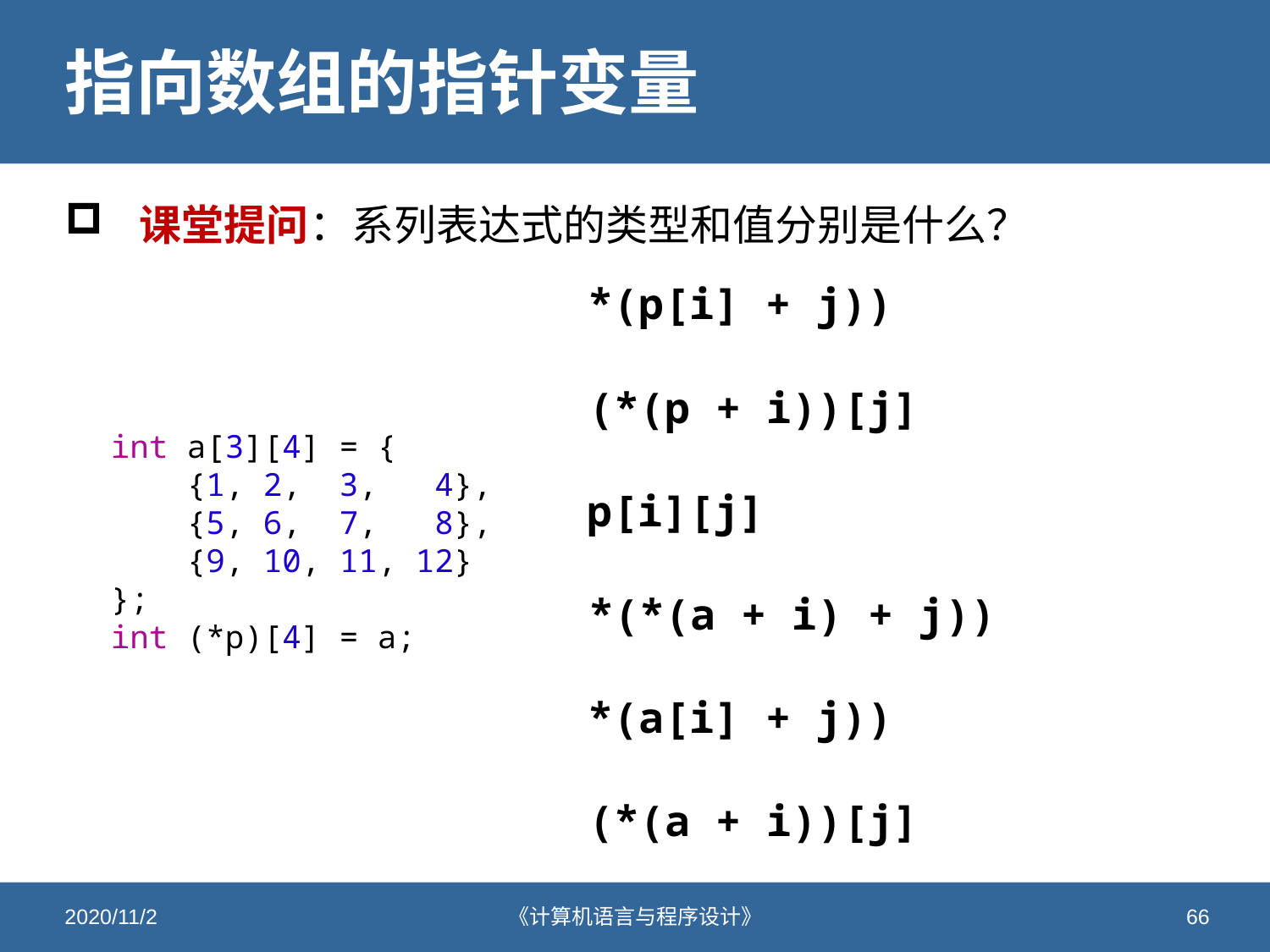

# 指向数组的指针变量
课堂提问：系列表达式的类型和值分别是什么？
*(p[i] + j))
(*(p + i))[j]
int a[3][4] = {
    {1, 2,  3,   4},
    {5, 6,  7,   8},
    {9, 10, 11, 12}
};
int (*p)[4] = a;
p[i][j]
*(*(a + i) + j))
*(a[i] + j))
(*(a + i))[j]
2020/11/2
《计算机语言与程序设计》
66